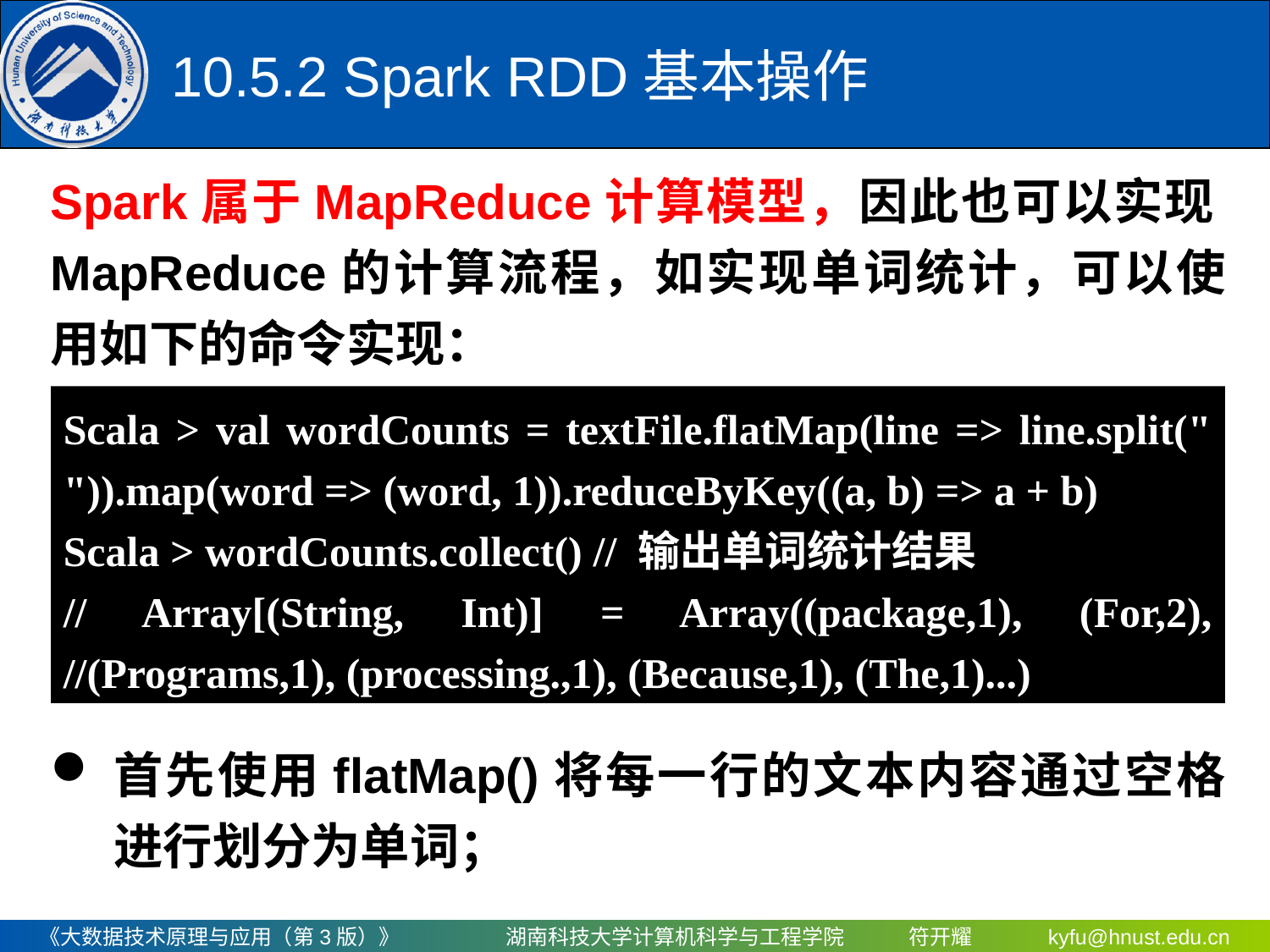

# 10.5.2 Spark RDD基本操作
Spark属于MapReduce计算模型，因此也可以实现MapReduce的计算流程，如实现单词统计，可以使用如下的命令实现：

首先使用flatMap()将每一行的文本内容通过空格进行划分为单词；
Scala > val wordCounts = textFile.flatMap(line => line.split(" ")).map(word => (word, 1)).reduceByKey((a, b) => a + b)
Scala > wordCounts.collect() // 输出单词统计结果
// Array[(String, Int)] = Array((package,1), (For,2), //(Programs,1), (processing.,1), (Because,1), (The,1)...)